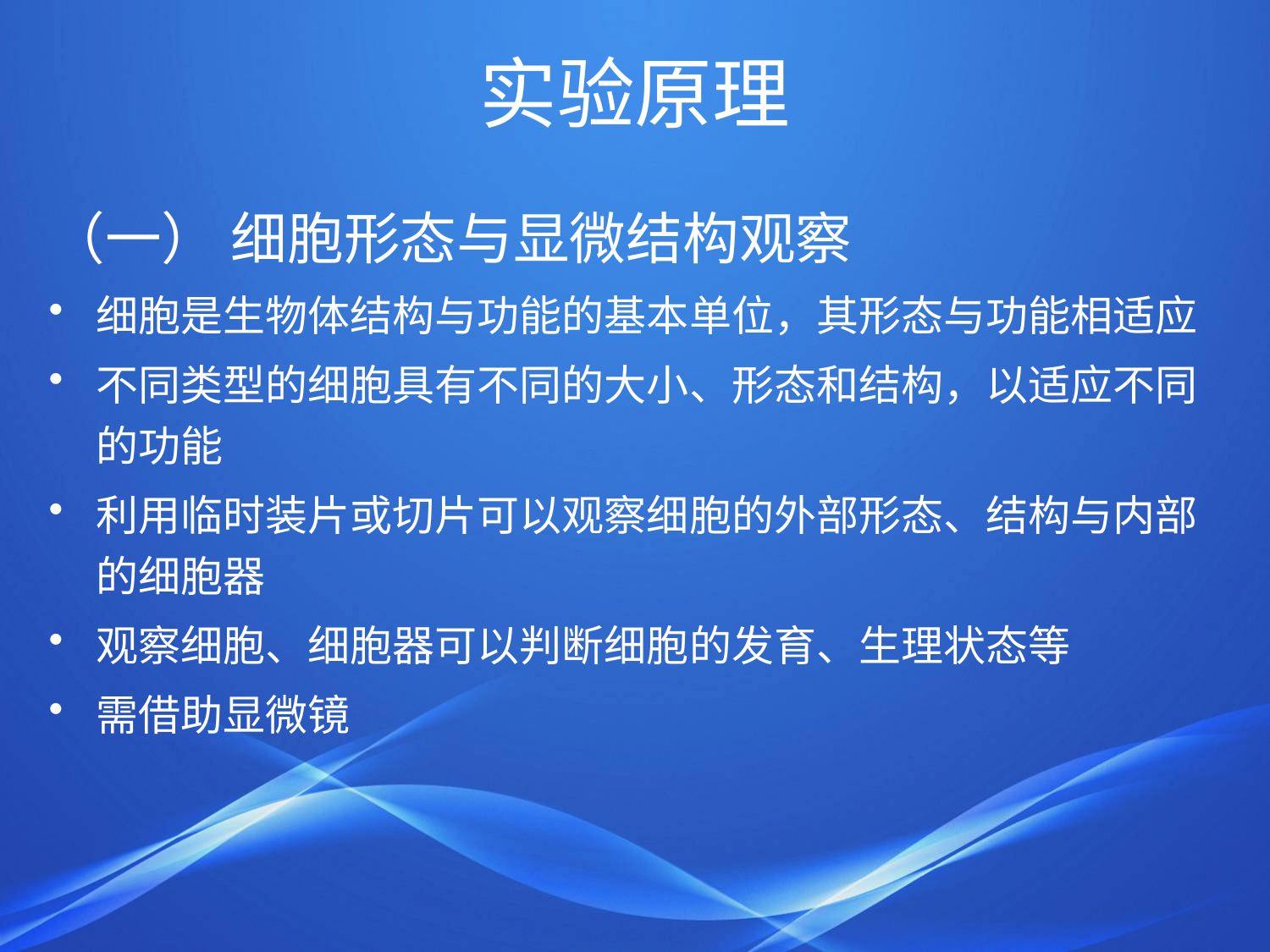

# 实验原理
（一） 细胞形态与显微结构观察
细胞是生物体结构与功能的基本单位，其形态与功能相适应
不同类型的细胞具有不同的大小、形态和结构，以适应不同的功能
利用临时装片或切片可以观察细胞的外部形态、结构与内部的细胞器
观察细胞、细胞器可以判断细胞的发育、生理状态等
需借助显微镜